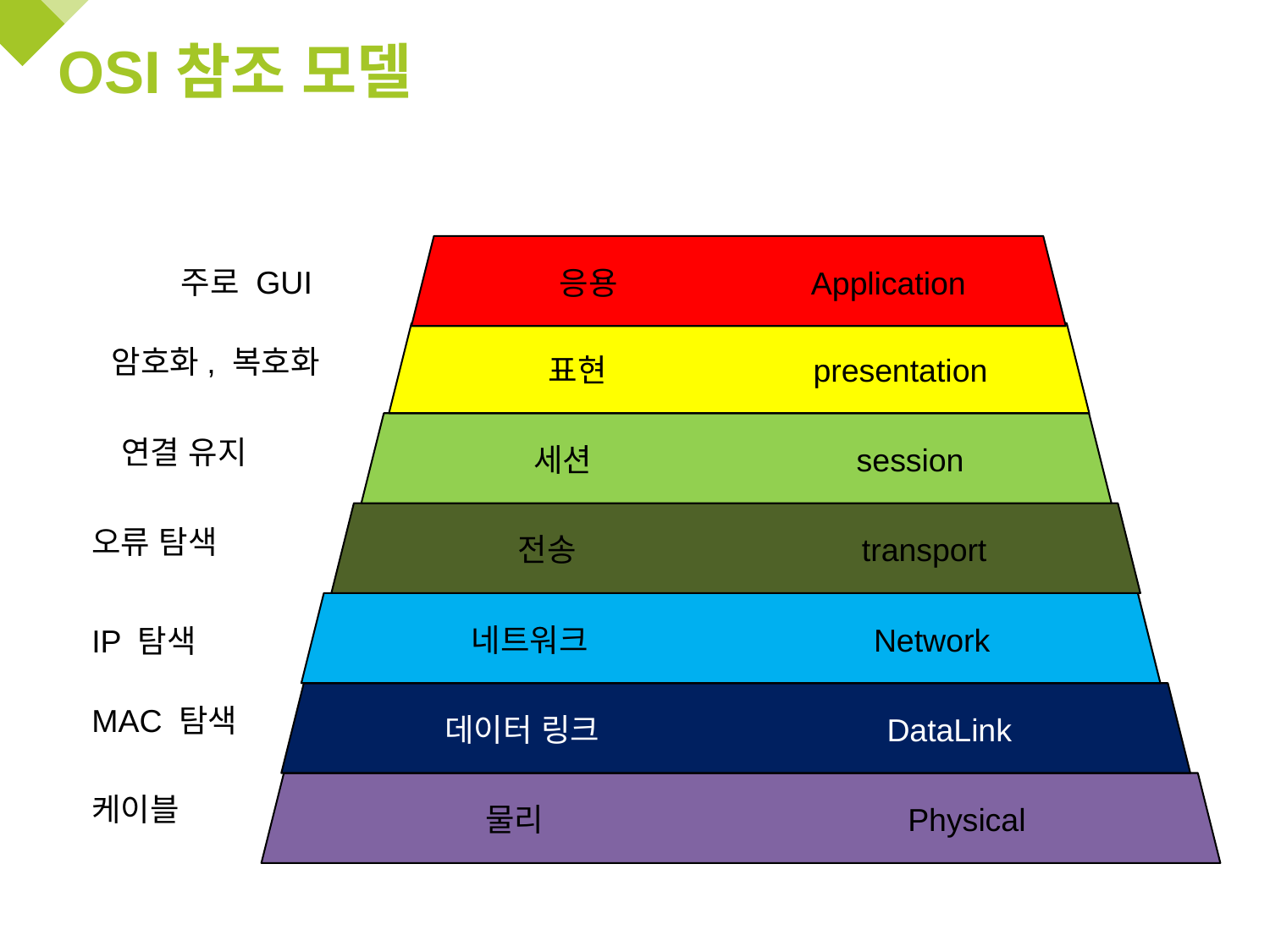

# OSI참조 모델
응용
Application
주로 GUI
표현
presentation
암호화, 복호화
세션
session
연결 유지
전송
transport
오류 탐색
네트워크
Network
IP 탐색
데이터 링크
DataLink
MAC 탐색
물리
Physical
케이블